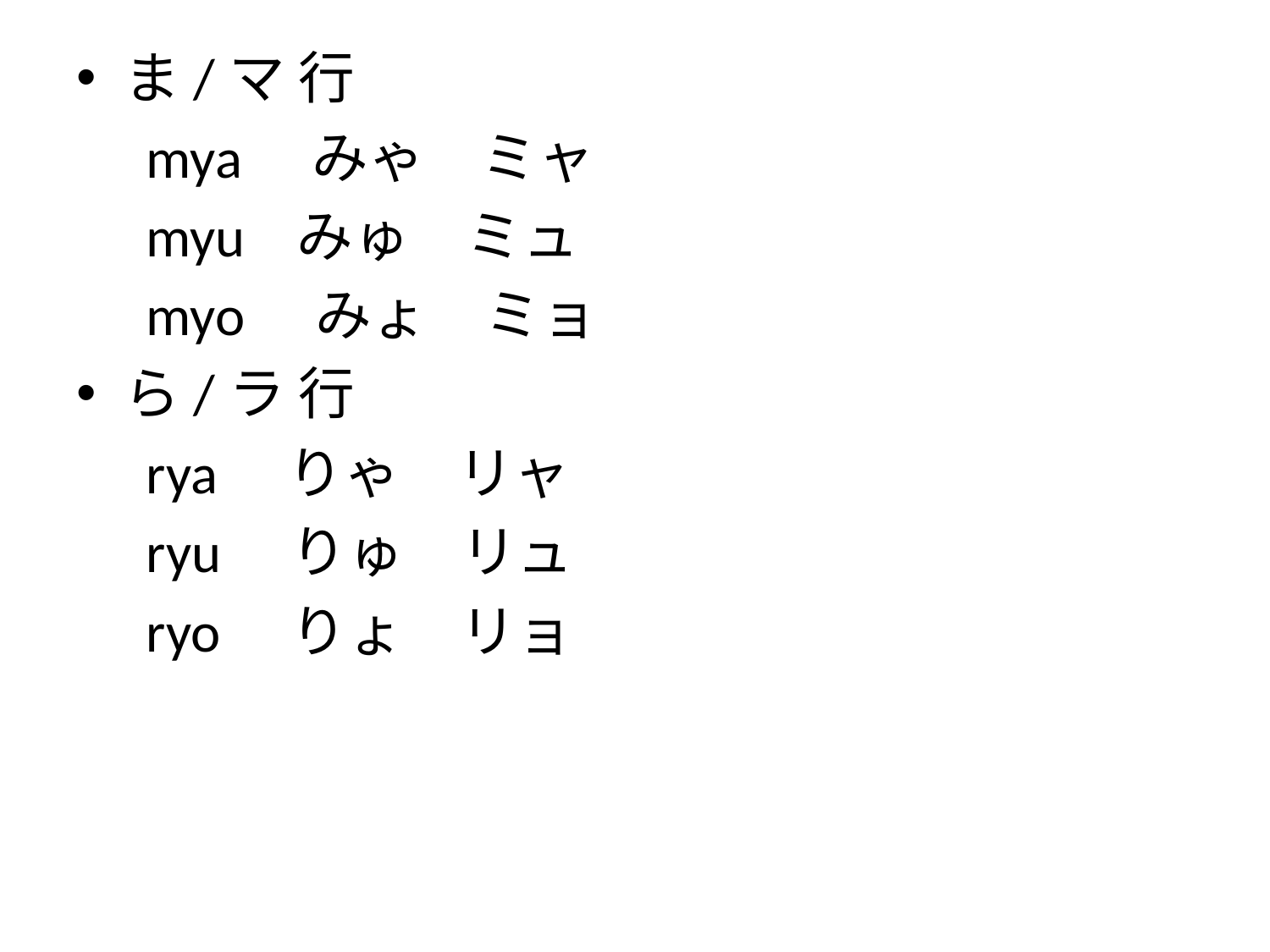

ま/マ 行
　mya　みゃ　ミャ
　myu   みゅ　ミュ
　myo　みょ　ミョ
ら/ラ 行
　rya　りゃ　リャ
　ryu　りゅ　リュ
　ryo　りょ　リョ